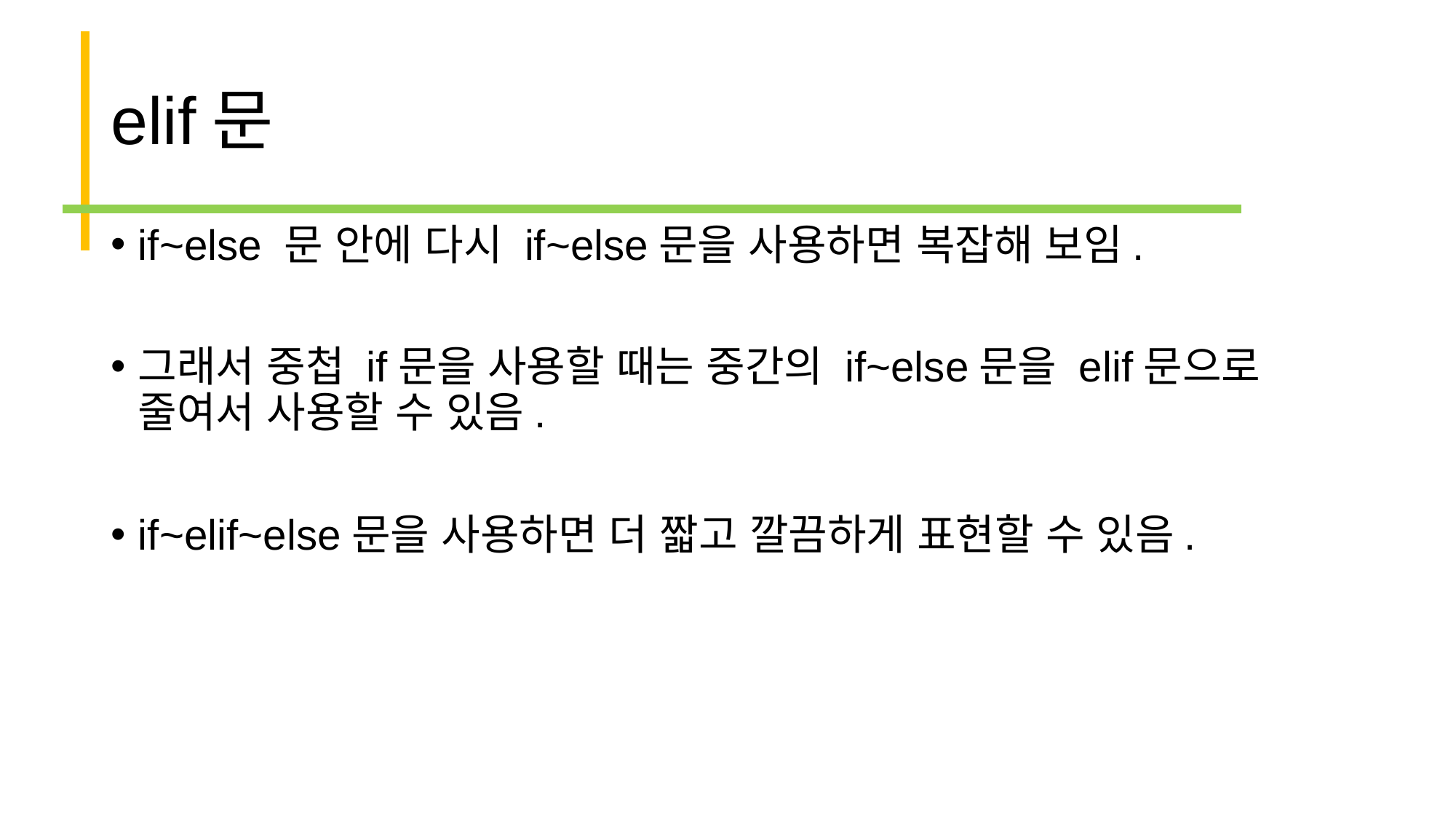

# elif문
if~else 문 안에 다시 if~else문을 사용하면 복잡해 보임.

그래서 중첩 if문을 사용할 때는 중간의 if~else문을 elif문으로 줄여서 사용할 수 있음.

if~elif~else문을 사용하면 더 짧고 깔끔하게 표현할 수 있음.